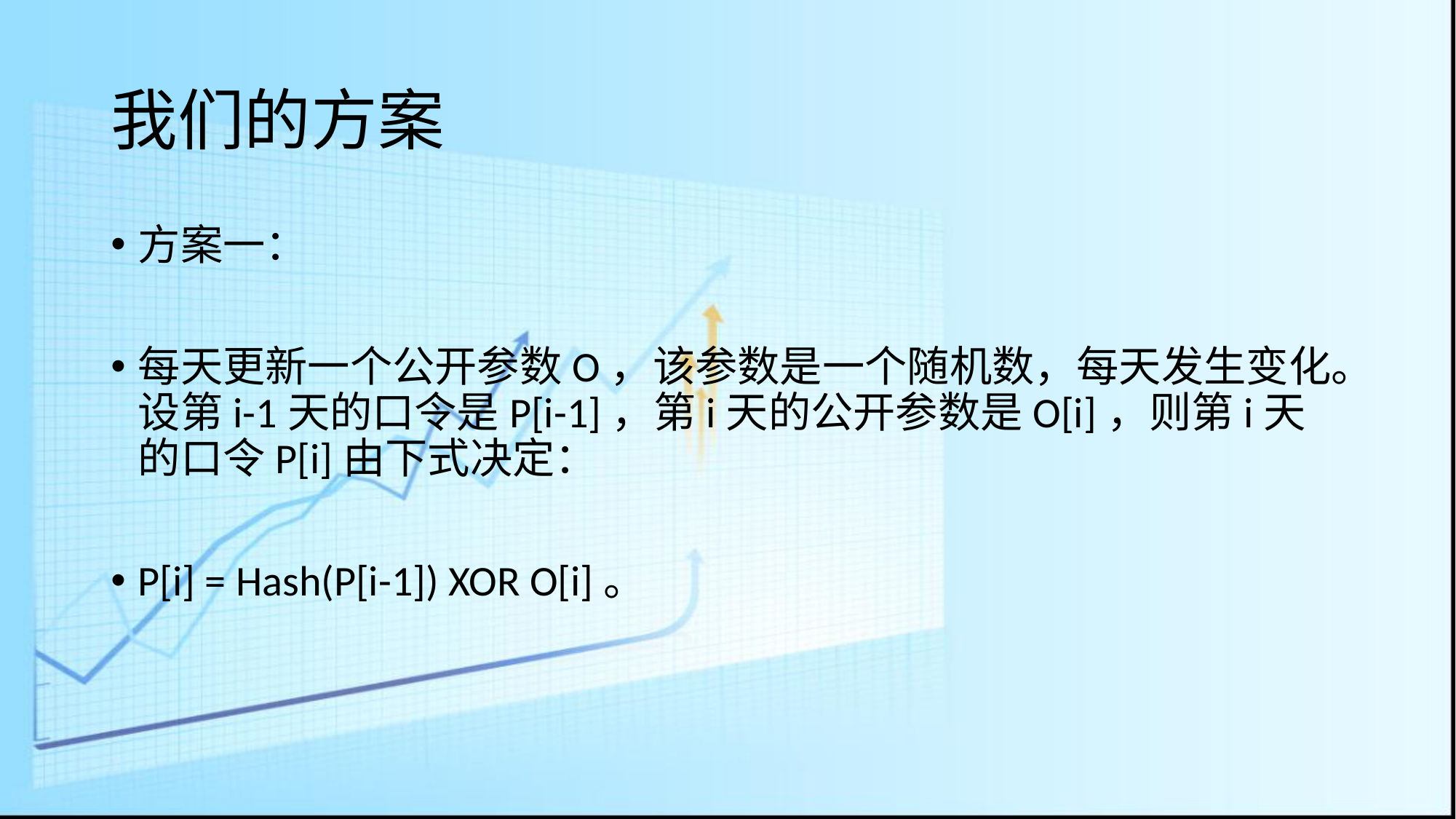

# 我们的方案
方案一：

每天更新一个公开参数O，该参数是一个随机数，每天发生变化。设第i-1天的口令是P[i-1]，第i天的公开参数是O[i]，则第i天的口令P[i]由下式决定：

P[i] = Hash(P[i-1]) XOR O[i]。